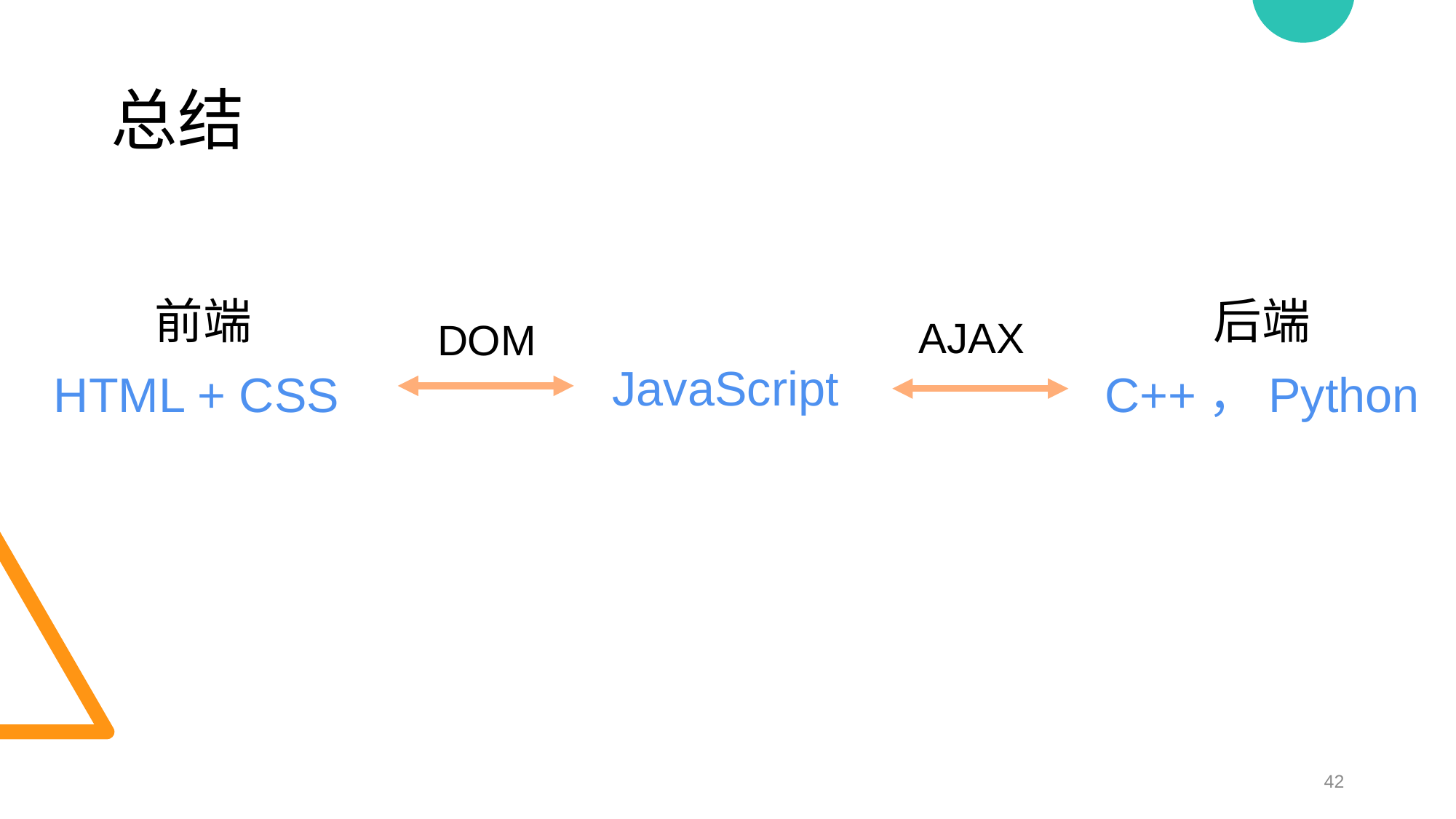

# 总结
前端
HTML + CSS
后端
C++，Python
AJAX
DOM
JavaScript
42